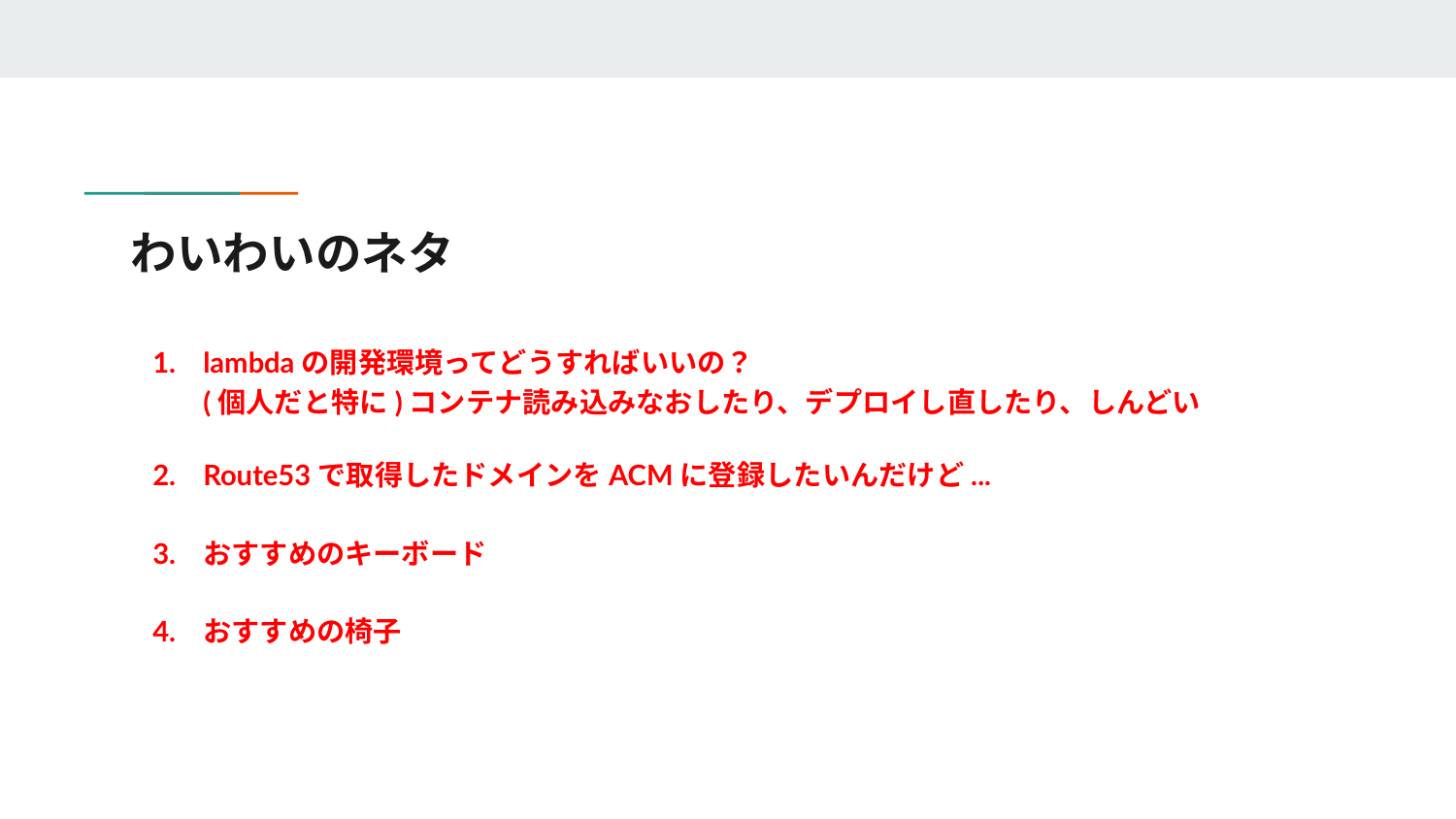

# わいわいのネタ
lambdaの開発環境ってどうすればいいの？
(個人だと特に)コンテナ読み込みなおしたり、デプロイし直したり、しんどい
Route53で取得したドメインをACMに登録したいんだけど...
おすすめのキーボード
おすすめの椅子